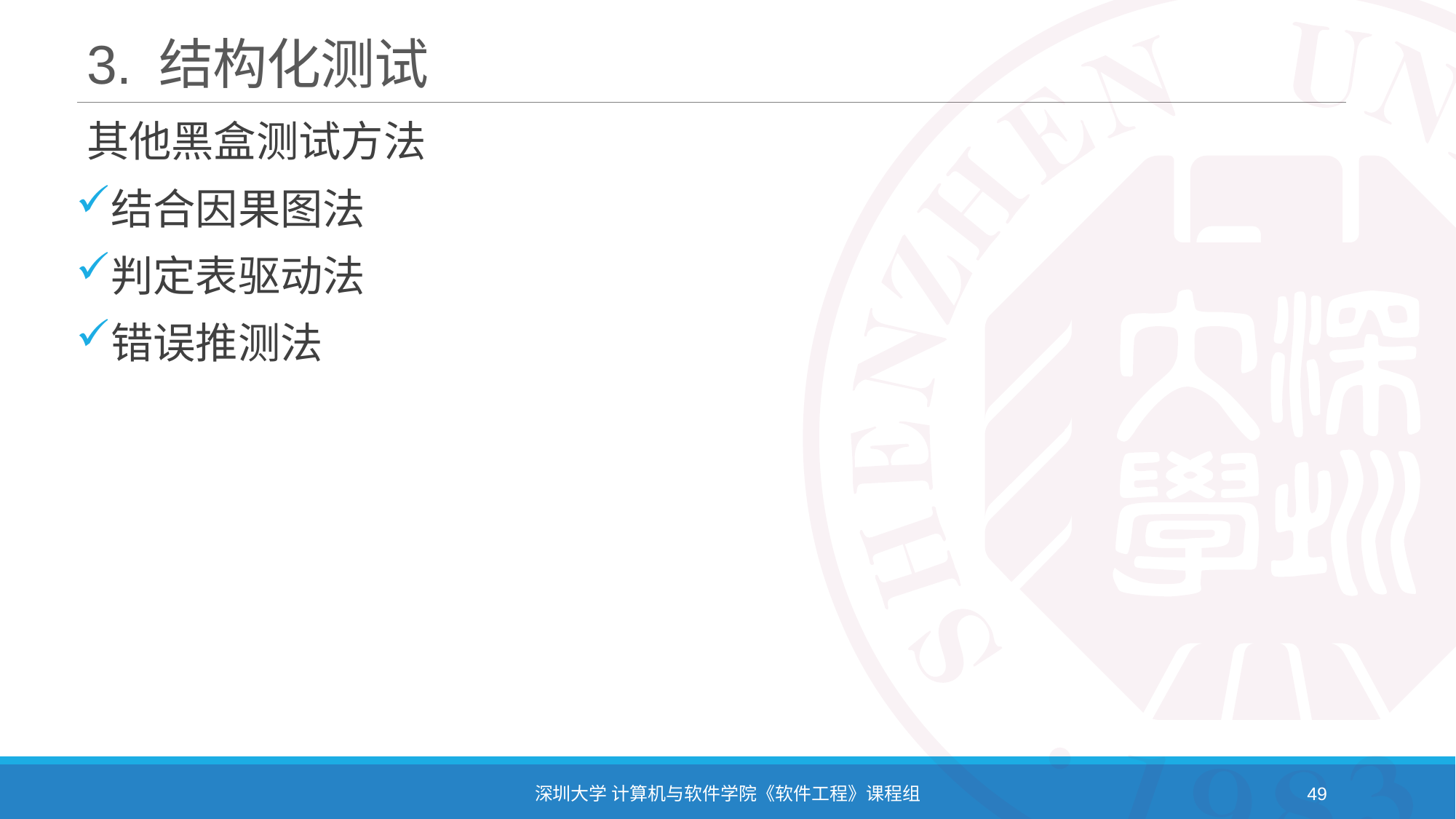

# 3. 结构化测试
其他黑盒测试方法
结合因果图法
判定表驱动法
错误推测法

深圳大学 计算机与软件学院《软件工程》课程组
49